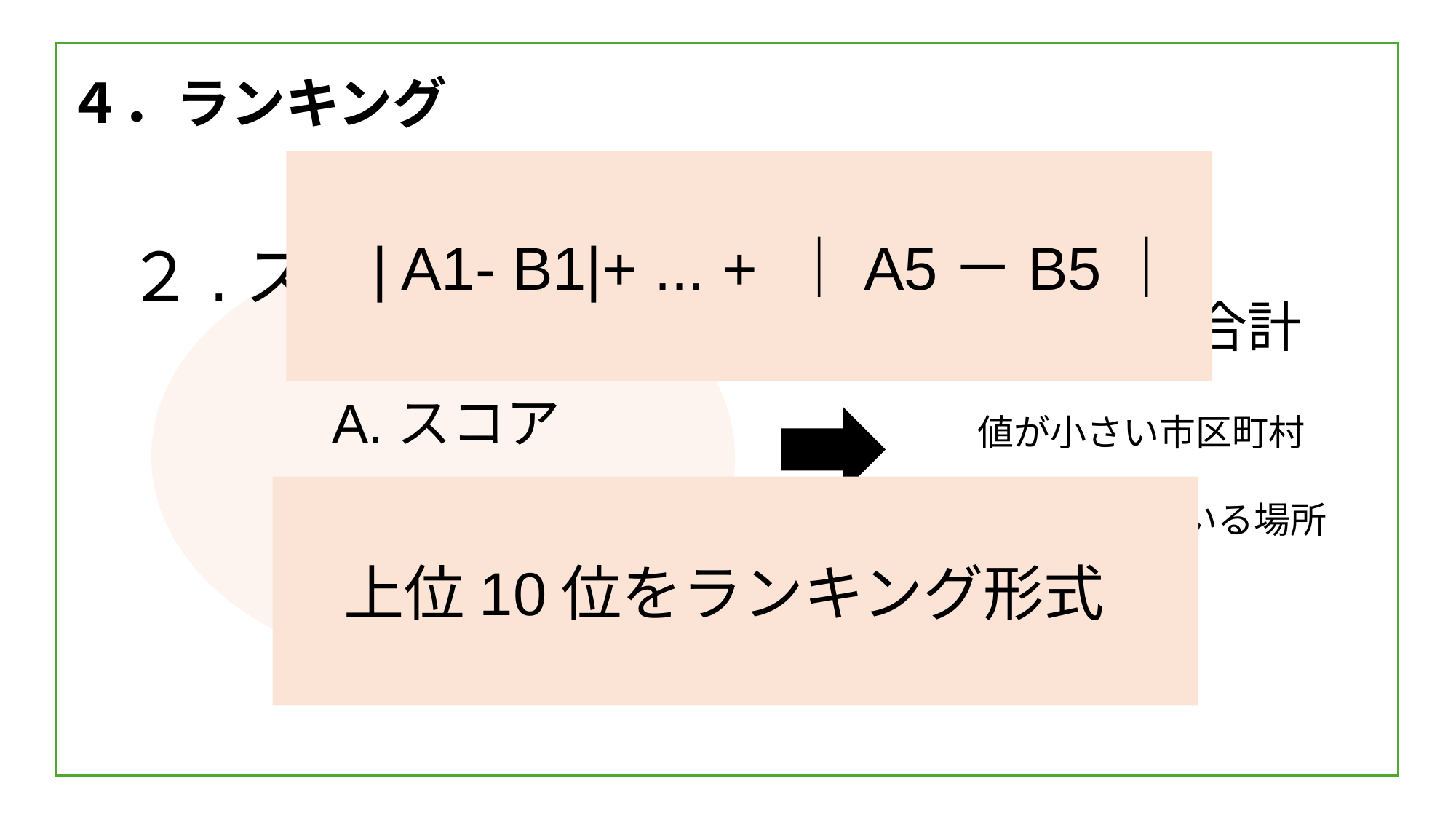

# ４．ランキング

　| A1- B1|+ ... + ｜A5－B5｜

２.スコアと好み比較

各項目を合計

A.スコア
値が小さい市区町村

→マッチしている場所

　上位10位をランキング形式

B.好み